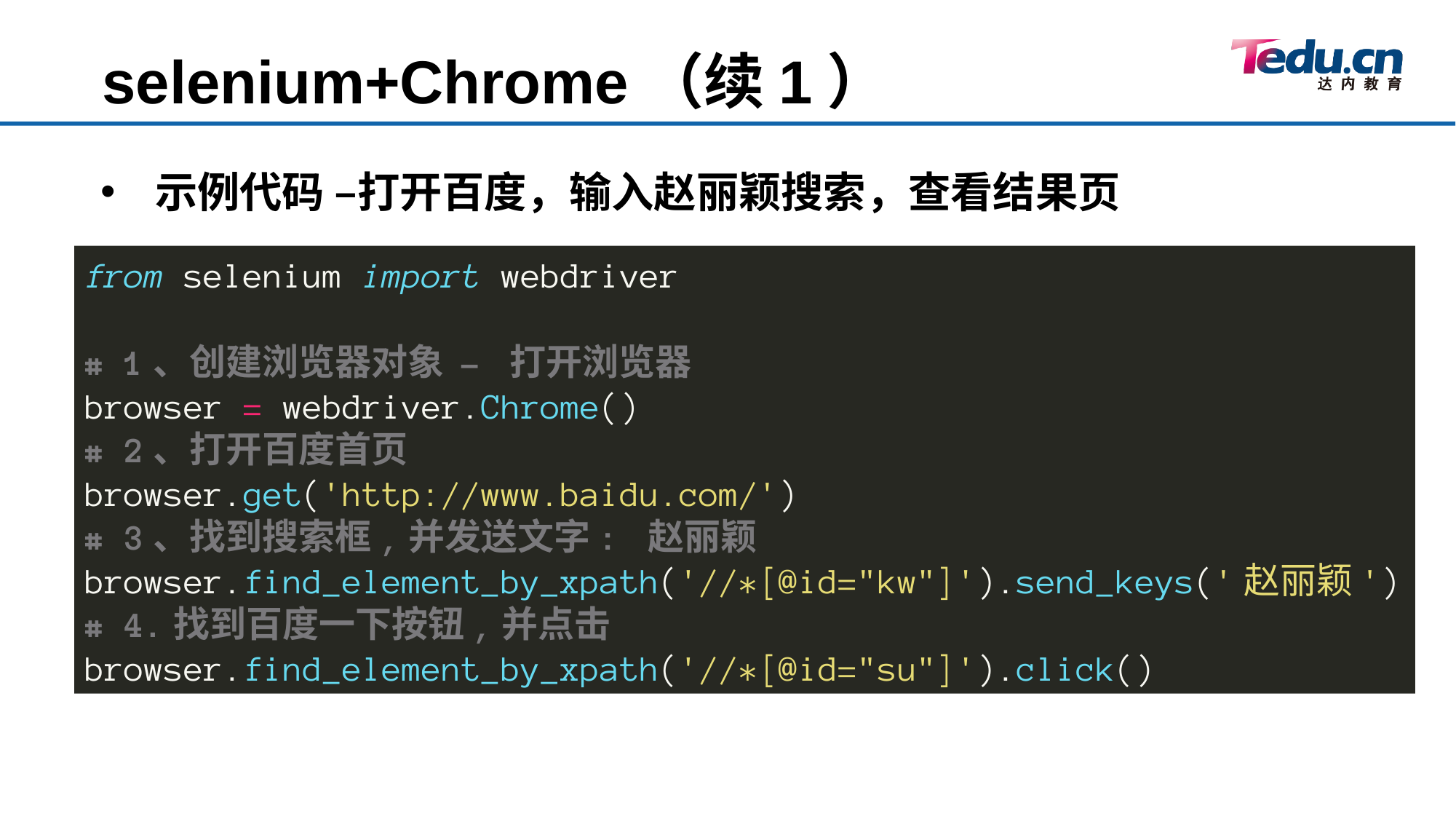

selenium+Chrome（续1）
示例代码 –打开百度，输入赵丽颖搜索，查看结果页
from selenium import webdriver
# 1、创建浏览器对象 - 打开浏览器
browser = webdriver.Chrome()
# 2、打开百度首页
browser.get('http://www.baidu.com/')
# 3、找到搜索框,并发送文字: 赵丽颖
browser.find_element_by_xpath('//*[@id="kw"]').send_keys('赵丽颖')
# 4.找到百度一下按钮,并点击
browser.find_element_by_xpath('//*[@id="su"]').click()